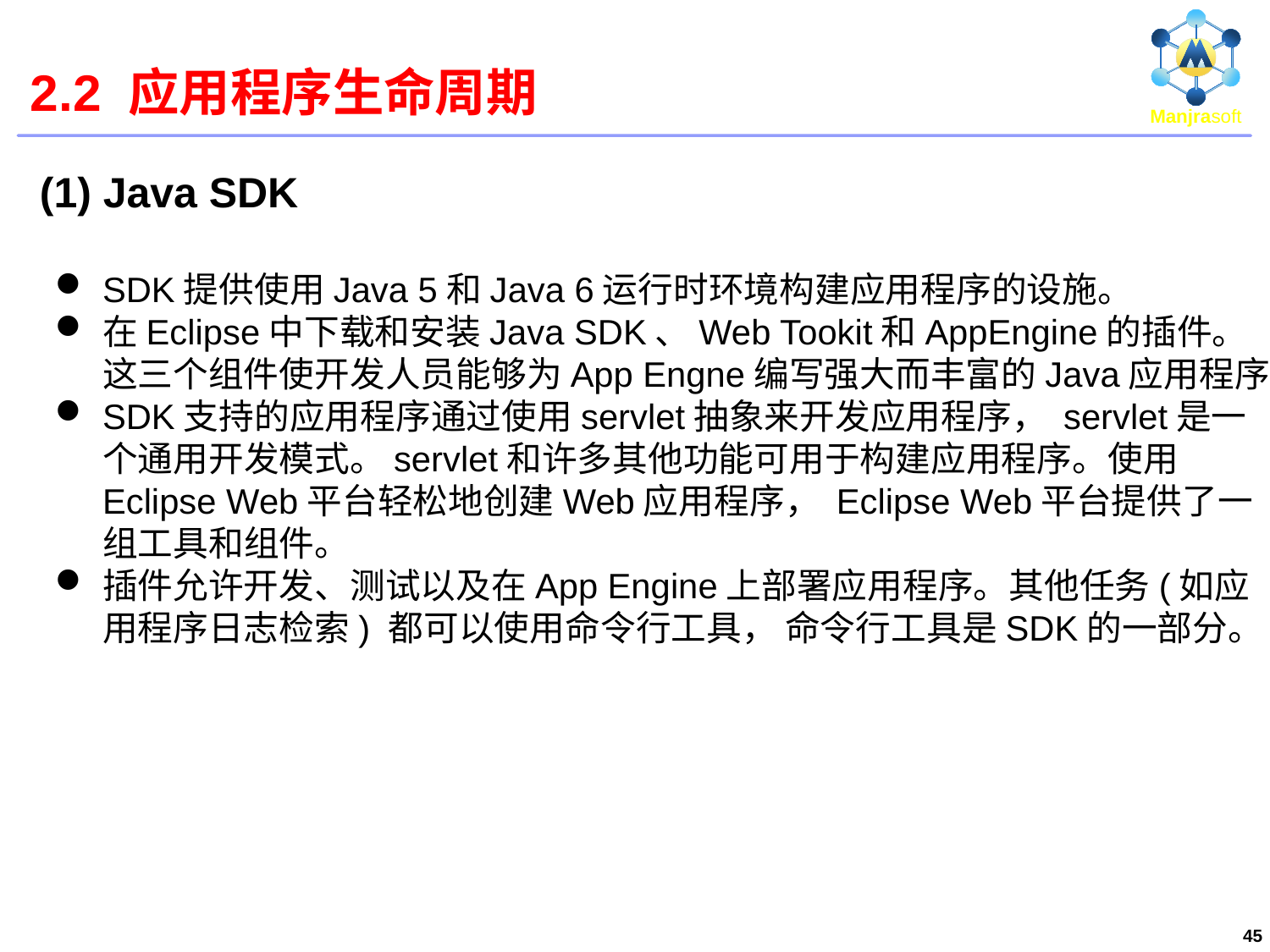

# 2.2 应用程序生命周期
(1) Java SDK
SDK提供使用Java 5和Java 6运行时环境构建应用程序的设施。
在Eclipse中下载和安装Java SDK、Web Tookit和AppEngine的插件。这三个组件使开发人员能够为App Engne编写强大而丰富的Java应用程序。
SDK支持的应用程序通过使用servlet抽象来开发应用程序， servlet是一个通用开发模式。servlet和许多其他功能可用于构建应用程序。使用Eclipse Web平台轻松地创建Web应用程序， Eclipse Web平台提供了一组工具和组件。
插件允许开发、测试以及在App Engine上部署应用程序。其他任务(如应用程序日志检索) 都可以使用命令行工具， 命令行工具是SDK的一部分。
45